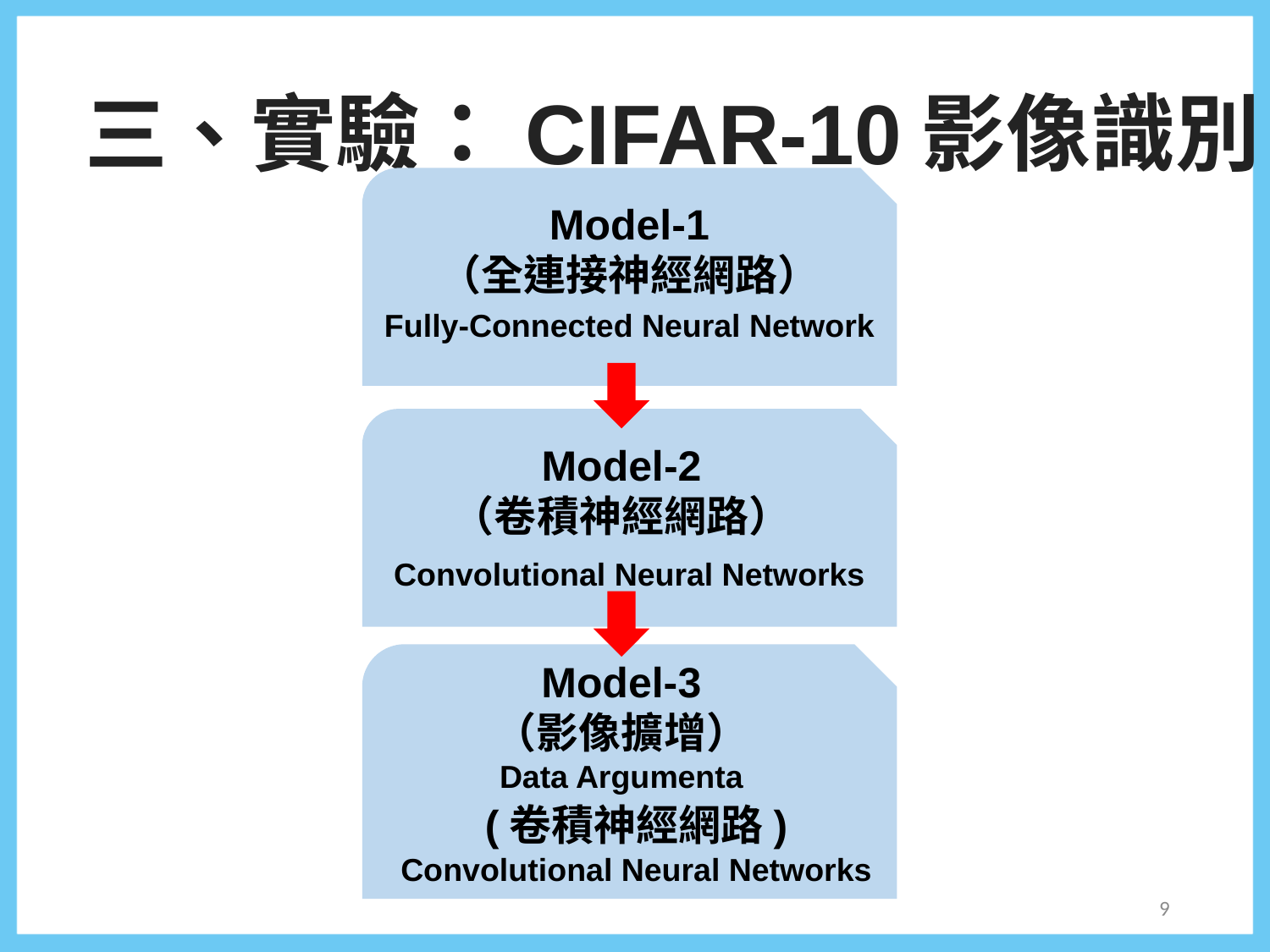

三、實驗：CIFAR-10影像識別

Model-1
（全連接神經網路）
Fully-Connected Neural Network

Model-2
（卷積神經網路）
Convolutional Neural Networks

Model-3
（影像擴增）
Data Argumenta

(卷積神經網路)
Convolutional Neural Networks
9